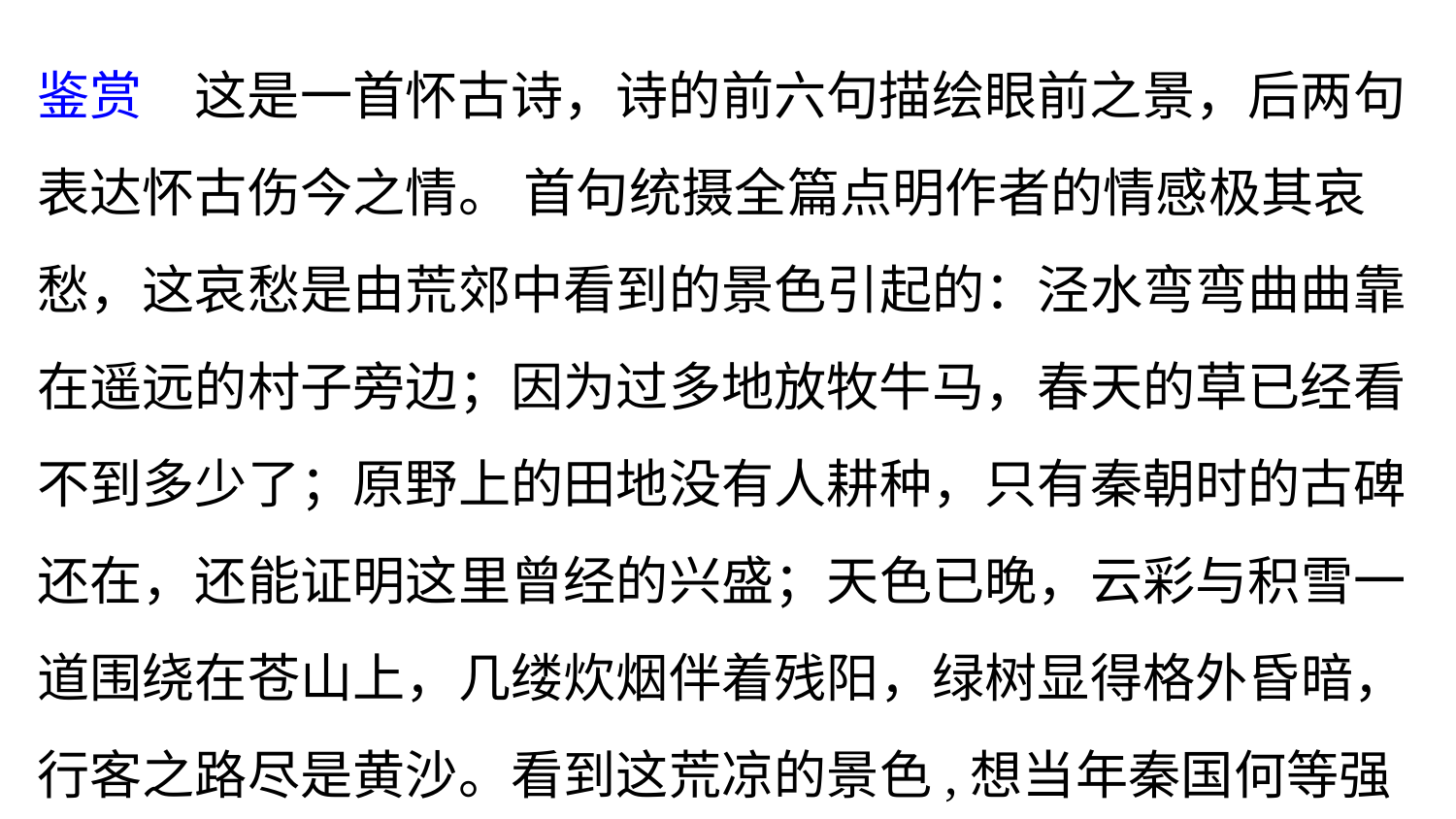

鉴赏　这是一首怀古诗，诗的前六句描绘眼前之景，后两句表达怀古伤今之情。 首句统摄全篇点明作者的情感极其哀愁，这哀愁是由荒郊中看到的景色引起的：泾水弯弯曲曲靠在遥远的村子旁边；因为过多地放牧牛马，春天的草已经看不到多少了；原野上的田地没有人耕种，只有秦朝时的古碑还在，还能证明这里曾经的兴盛；天色已晚，云彩与积雪一道围绕在苍山上，几缕炊烟伴着残阳，绿树显得格外昏暗，行客之路尽是黄沙。看到这荒凉的景色,想当年秦国何等强盛，